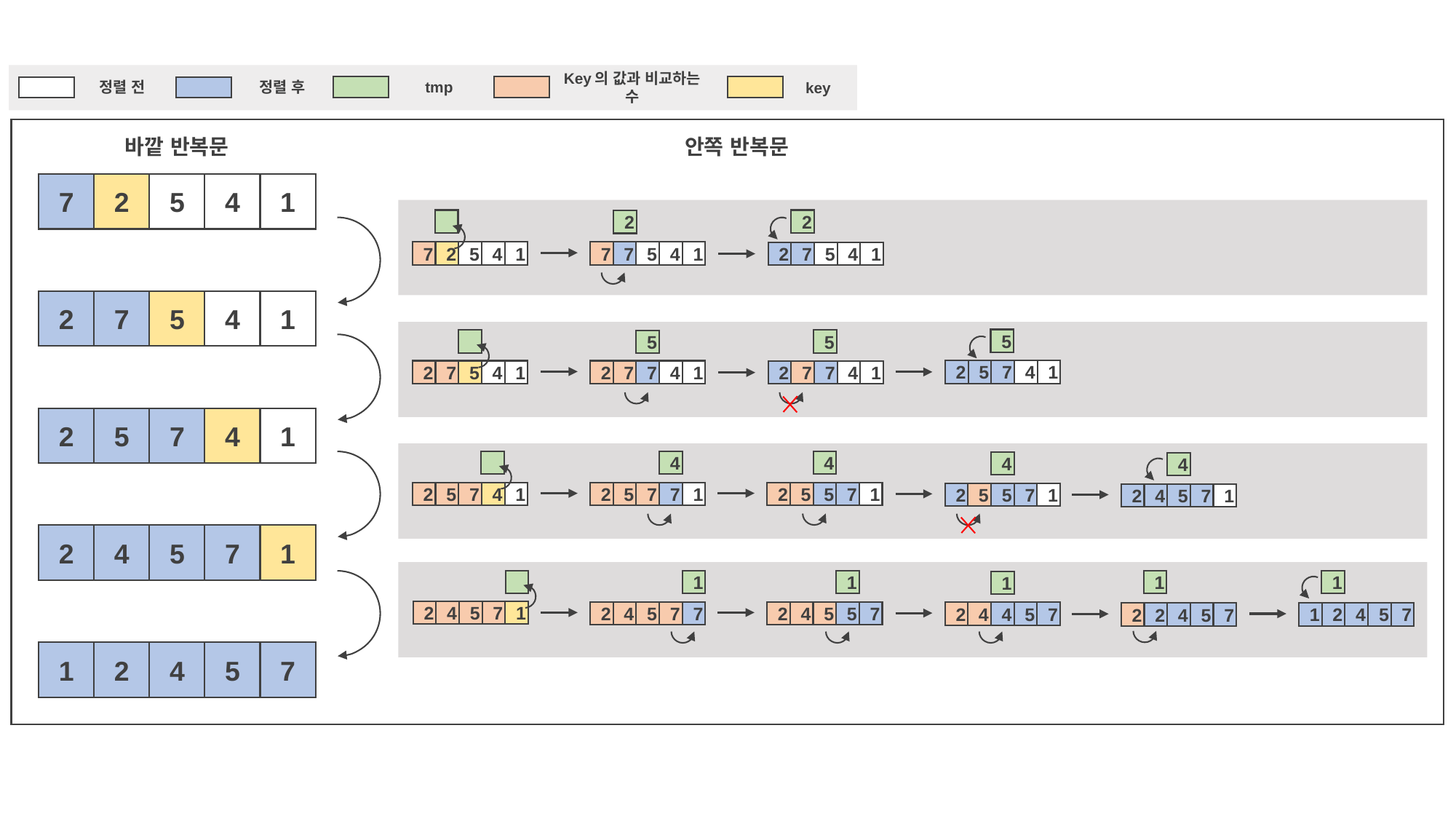

정렬 전
정렬 후
tmp
Key의 값과 비교하는 수
key

바깥 반복문
안쪽 반복문

7
2
5
4
1

2
2

7
2
5
4
1
7
7
5
4
1
2
7
5
4
1

2
7
5
4
1

5

5
5

2
5
7
4
1
2
7
5
4
1
2
7
7
4
1
2
7
7
4
1

2
5
7
4
1

4
4
4
4

2
5
7
4
1
2
5
7
7
1
2
5
5
7
1
2
5
5
7
1
2
4
5
7
1

2
4
5
7
1

1

1
1
1
1

2
4
5
7
1
2
4
5
7
7
2
4
5
5
7
2
4
4
5
7
1
2
4
5
7
2
2
4
5
7

1
2
4
5
7